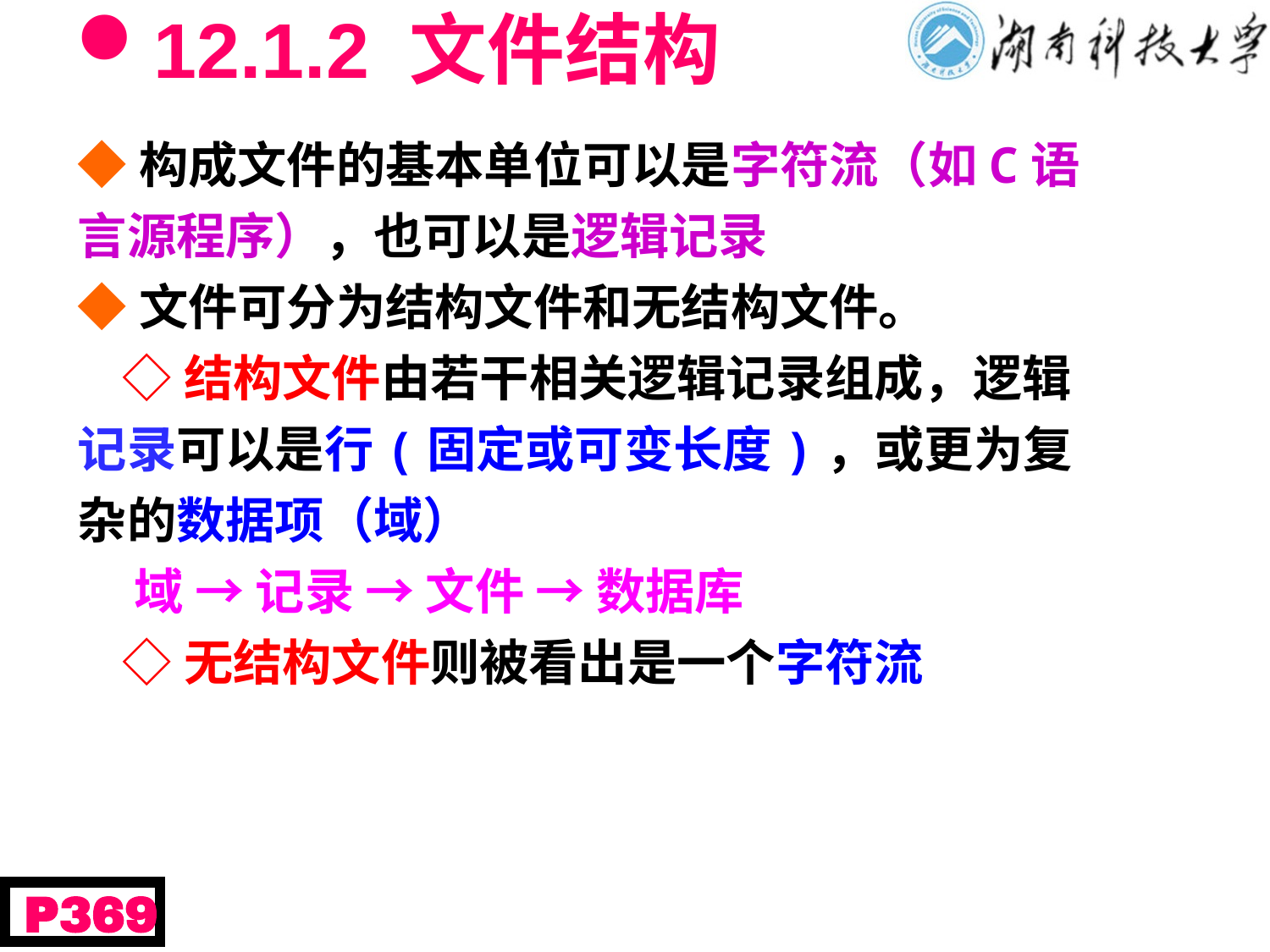

# 12.1.2 文件结构
◆构成文件的基本单位可以是字符流（如C语言源程序），也可以是逻辑记录
◆文件可分为结构文件和无结构文件。
    ◇结构文件由若干相关逻辑记录组成，逻辑记录可以是行(固定或可变长度)，或更为复杂的数据项（域）
    域 → 记录 → 文件 → 数据库
    ◇无结构文件则被看出是一个字符流
 P369